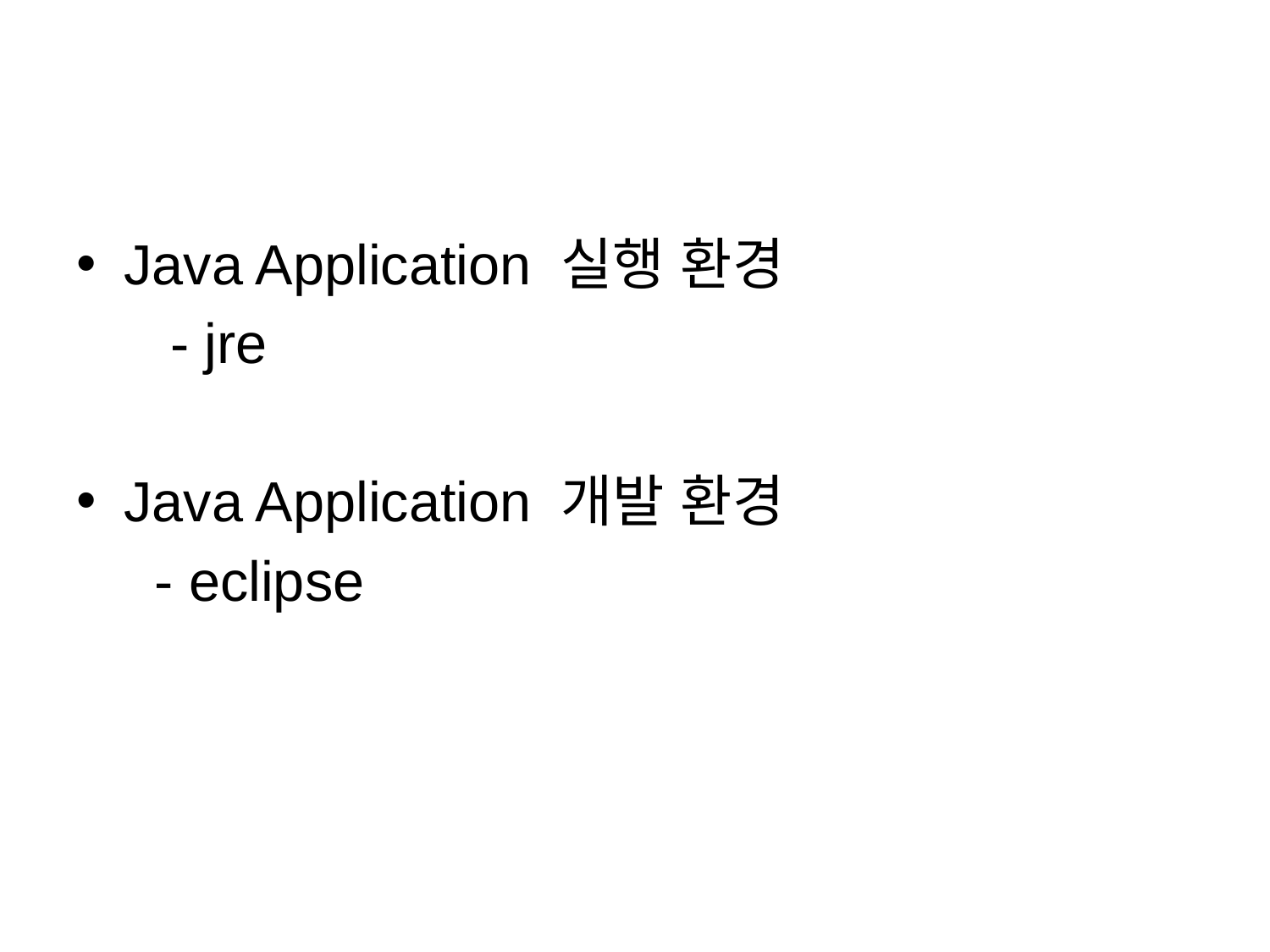

#
Java Application 실행 환경
      - jre

Java Application 개발 환경
     - eclipse